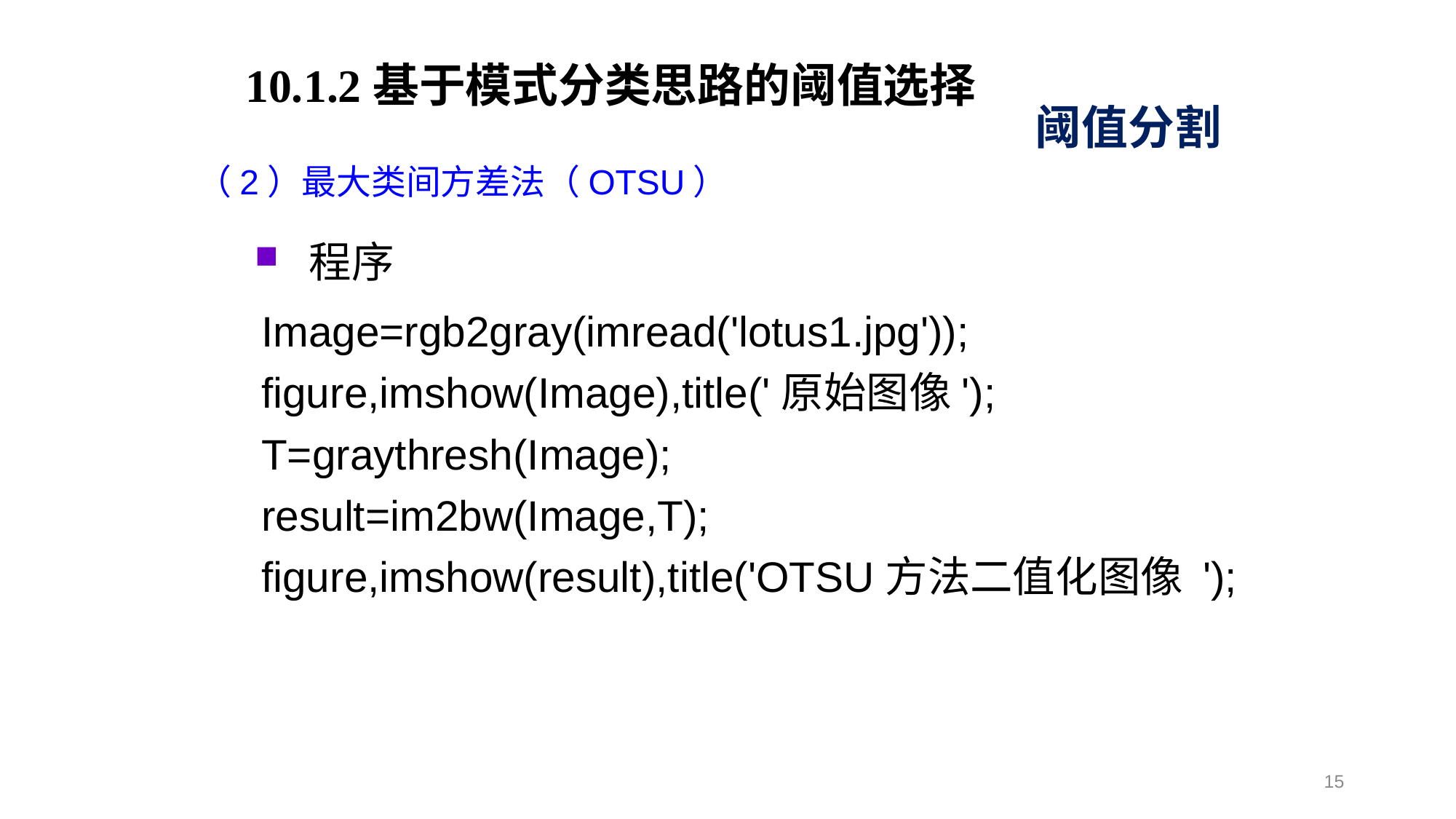

10.1.2基于模式分类思路的阈值选择
阈值分割
（2）最大类间方差法（OTSU）
程序
Image=rgb2gray(imread('lotus1.jpg'));
figure,imshow(Image),title('原始图像');
T=graythresh(Image);
result=im2bw(Image,T);
figure,imshow(result),title('OTSU方法二值化图像 ');
15